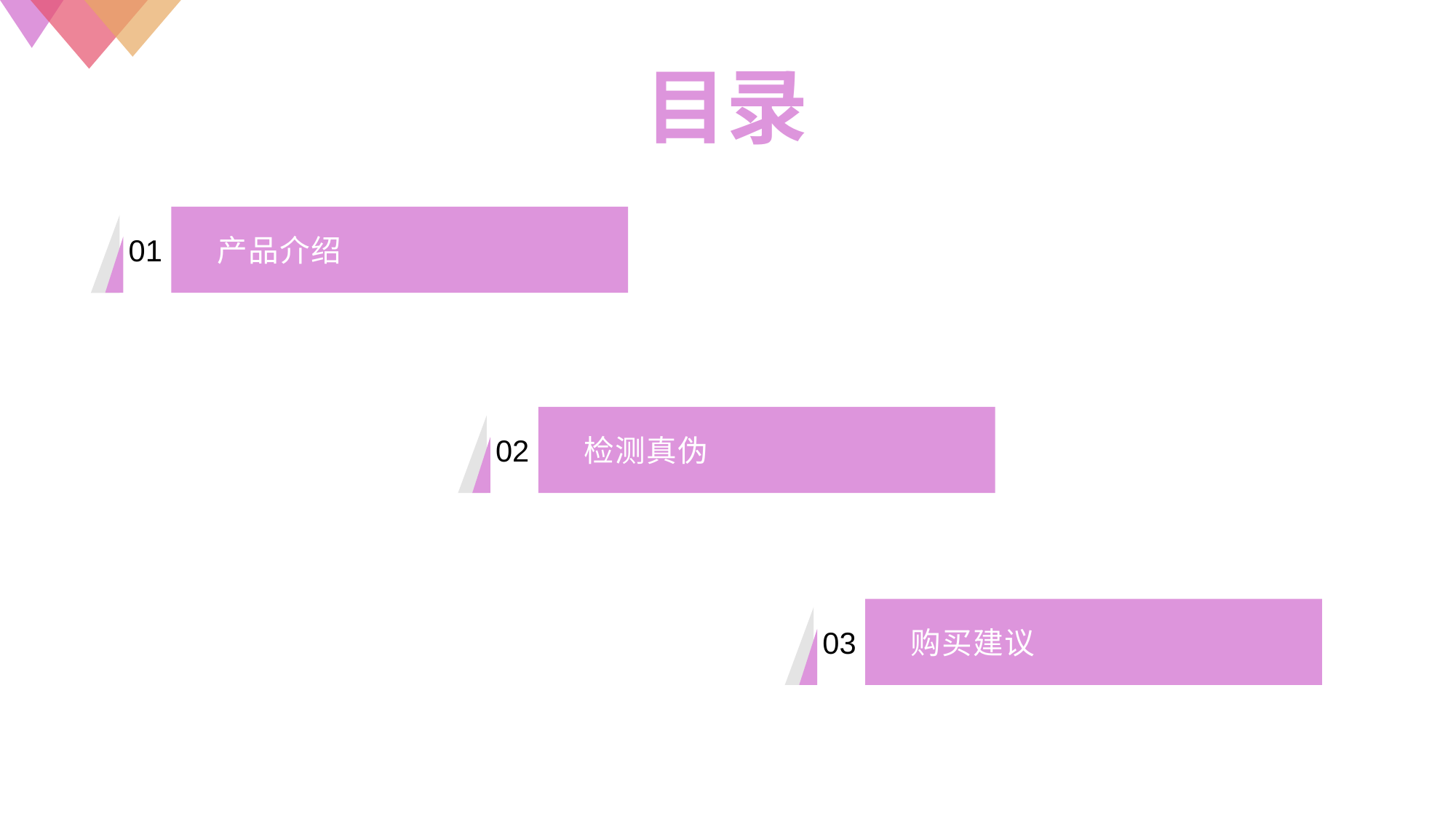

目录
产品介绍
01

检测真伪
02

03
购买建议